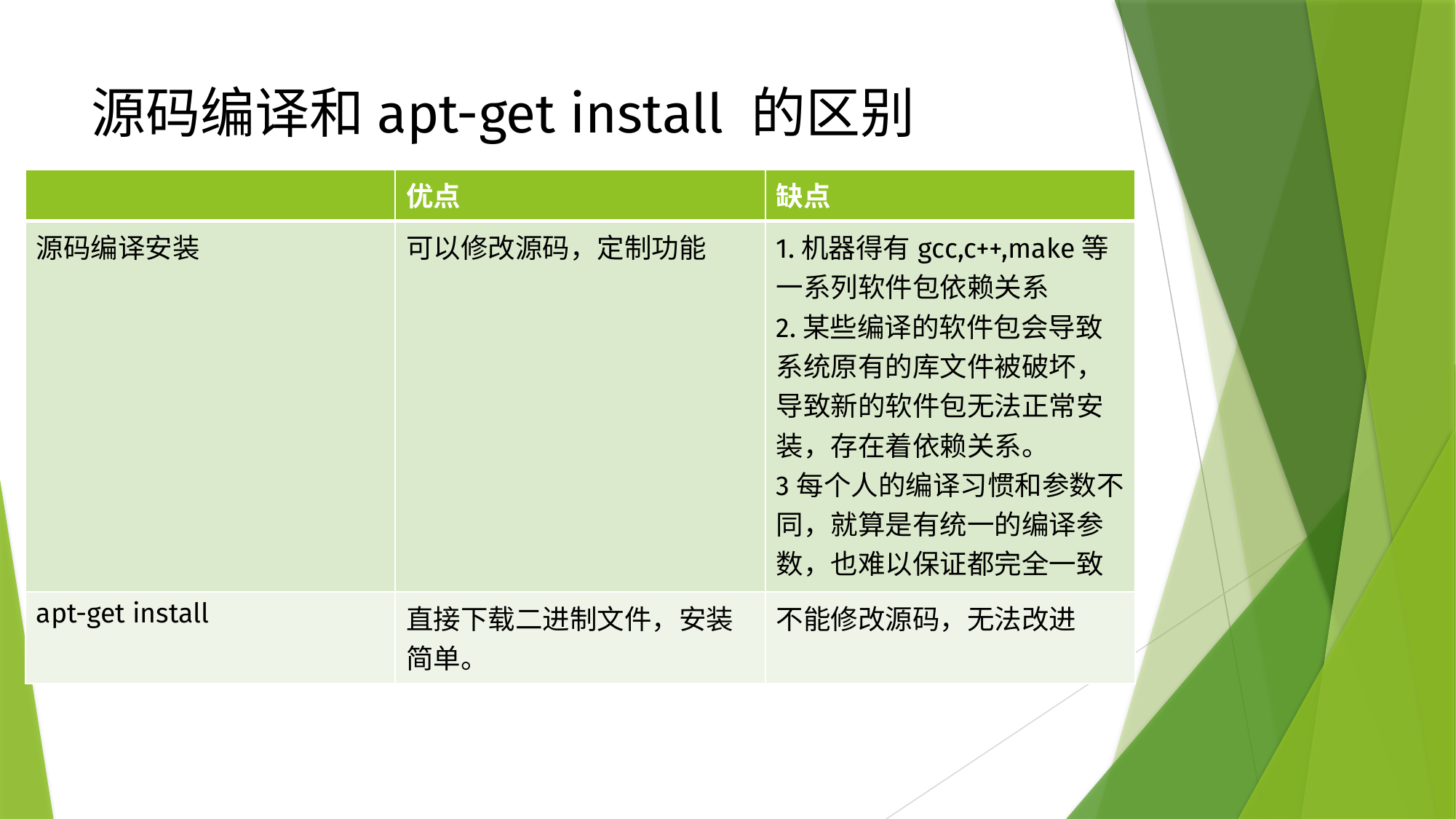

源码编译和apt-get install 的区别
|  | 优点 | 缺点 |
| --- | --- | --- |
| 源码编译安装 | 可以修改源码，定制功能 | 1.机器得有gcc,c++,make等一系列软件包依赖关系 2.某些编译的软件包会导致系统原有的库文件被破坏，导致新的软件包无法正常安装，存在着依赖关系。 3每个人的编译习惯和参数不同，就算是有统一的编译参数，也难以保证都完全一致 |
| apt-get install | 直接下载二进制文件，安装简单。 | 不能修改源码，无法改进 |